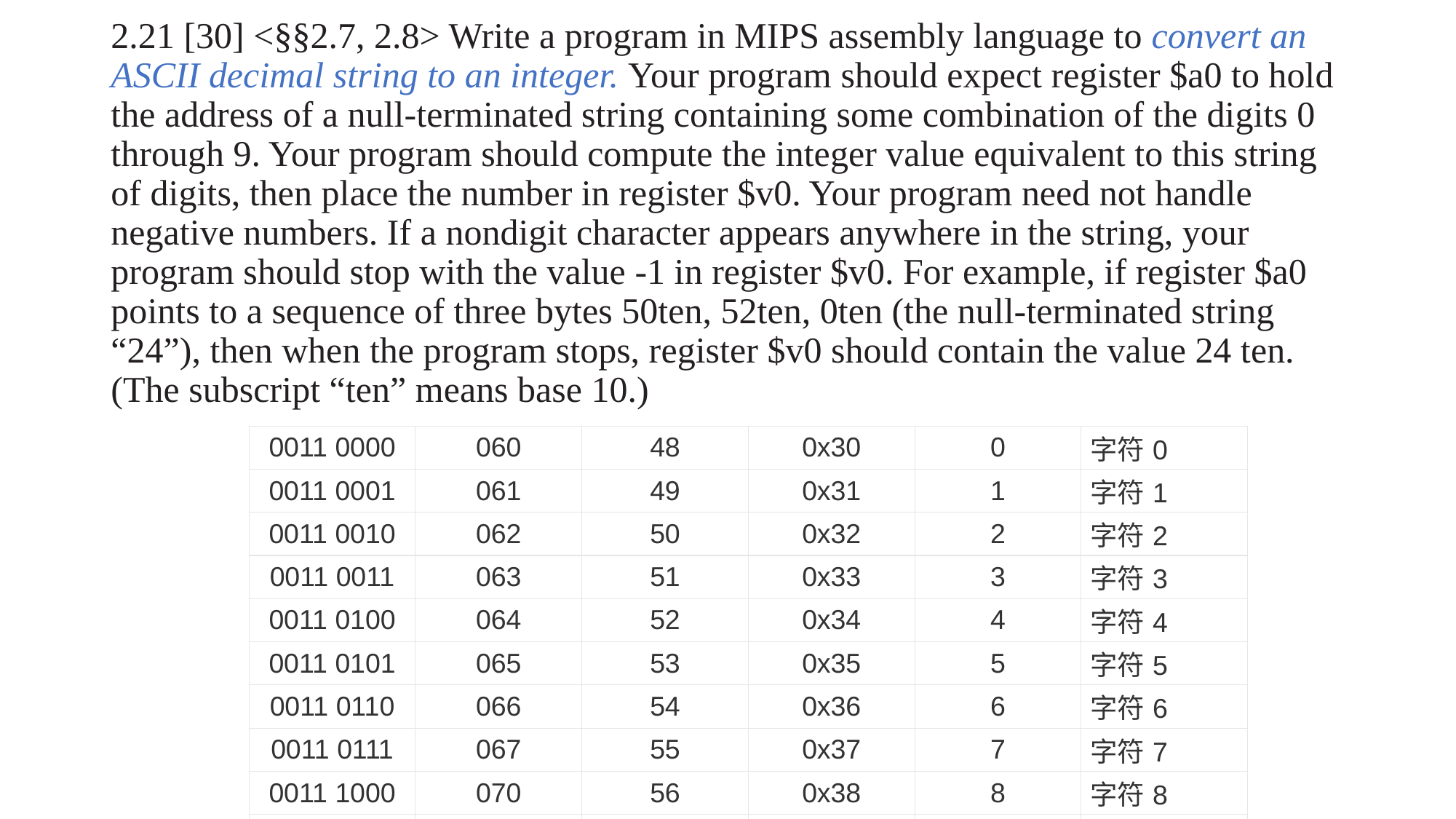

2.21 [30] <§§2.7, 2.8> Write a program in MIPS assembly language to convert an ASCII decimal string to an integer. Your program should expect register $a0 to hold the address of a null-terminated string containing some combination of the digits 0 through 9. Your program should compute the integer value equivalent to this string of digits, then place the number in register $v0. Your program need not handle negative numbers. If a nondigit character appears anywhere in the string, your program should stop with the value -1 in register $v0. For example, if register $a0 points to a sequence of three bytes 50ten, 52ten, 0ten (the null-terminated string  “24”), then when the program stops, register $v0 should contain the value 24 ten.  (The subscript “ten” means base 10.)
| 0011 0000 | 060 | 48 | 0x30 | 0 | 字符0 |
| --- | --- | --- | --- | --- | --- |
| 0011 0001 | 061 | 49 | 0x31 | 1 | 字符1 |
| 0011 0010 | 062 | 50 | 0x32 | 2 | 字符2 |
| 0011 0011 | 063 | 51 | 0x33 | 3 | 字符3 |
| 0011 0100 | 064 | 52 | 0x34 | 4 | 字符4 |
| 0011 0101 | 065 | 53 | 0x35 | 5 | 字符5 |
| 0011 0110 | 066 | 54 | 0x36 | 6 | 字符6 |
| 0011 0111 | 067 | 55 | 0x37 | 7 | 字符7 |
| 0011 1000 | 070 | 56 | 0x38 | 8 | 字符8 |
| 0011 1001 | 071 | 57 | 0x39 | 9 | 字符9 |